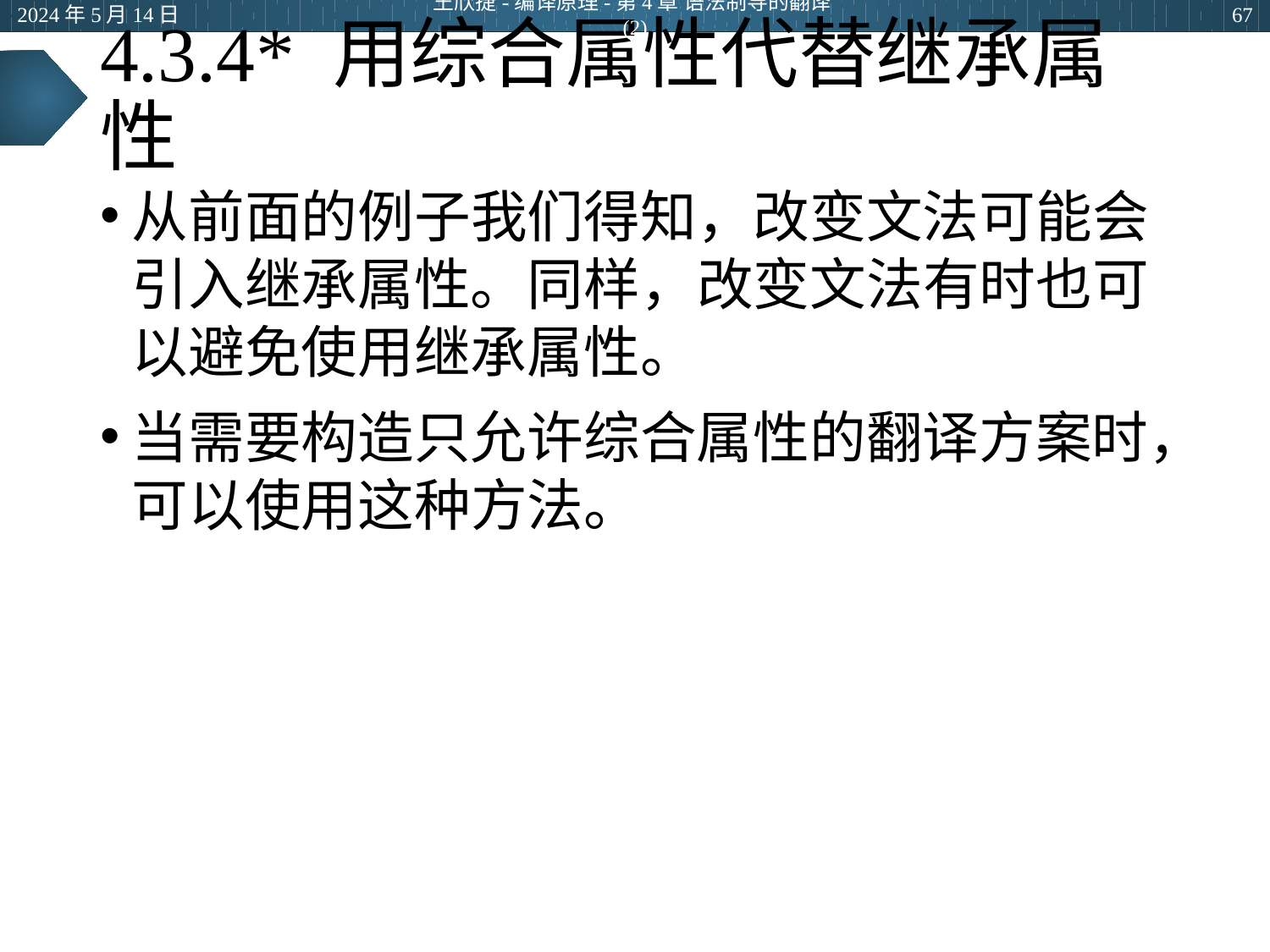

2024年5月14日
王欣捷-编译原理-第4章 语法制导的翻译(2)
67
# 4.3.4* 用综合属性代替继承属性
从前面的例子我们得知，改变文法可能会引入继承属性。同样，改变文法有时也可以避免使用继承属性。
当需要构造只允许综合属性的翻译方案时，可以使用这种方法。